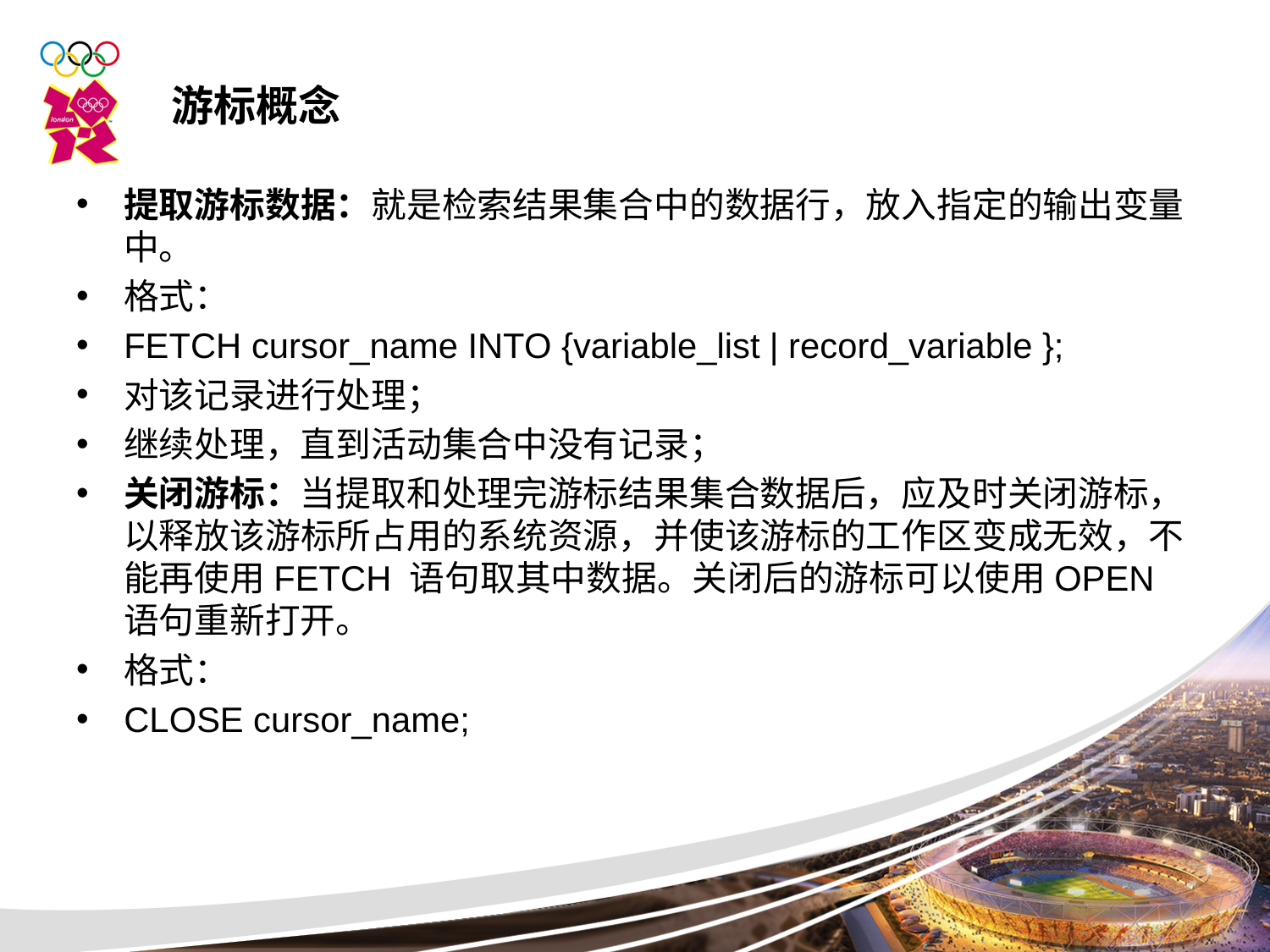

游标概念
提取游标数据：就是检索结果集合中的数据行，放入指定的输出变量中。
格式：
FETCH cursor_name INTO {variable_list | record_variable };
对该记录进行处理；
继续处理，直到活动集合中没有记录；
关闭游标：当提取和处理完游标结果集合数据后，应及时关闭游标，以释放该游标所占用的系统资源，并使该游标的工作区变成无效，不能再使用FETCH 语句取其中数据。关闭后的游标可以使用OPEN 语句重新打开。
格式：
CLOSE cursor_name;